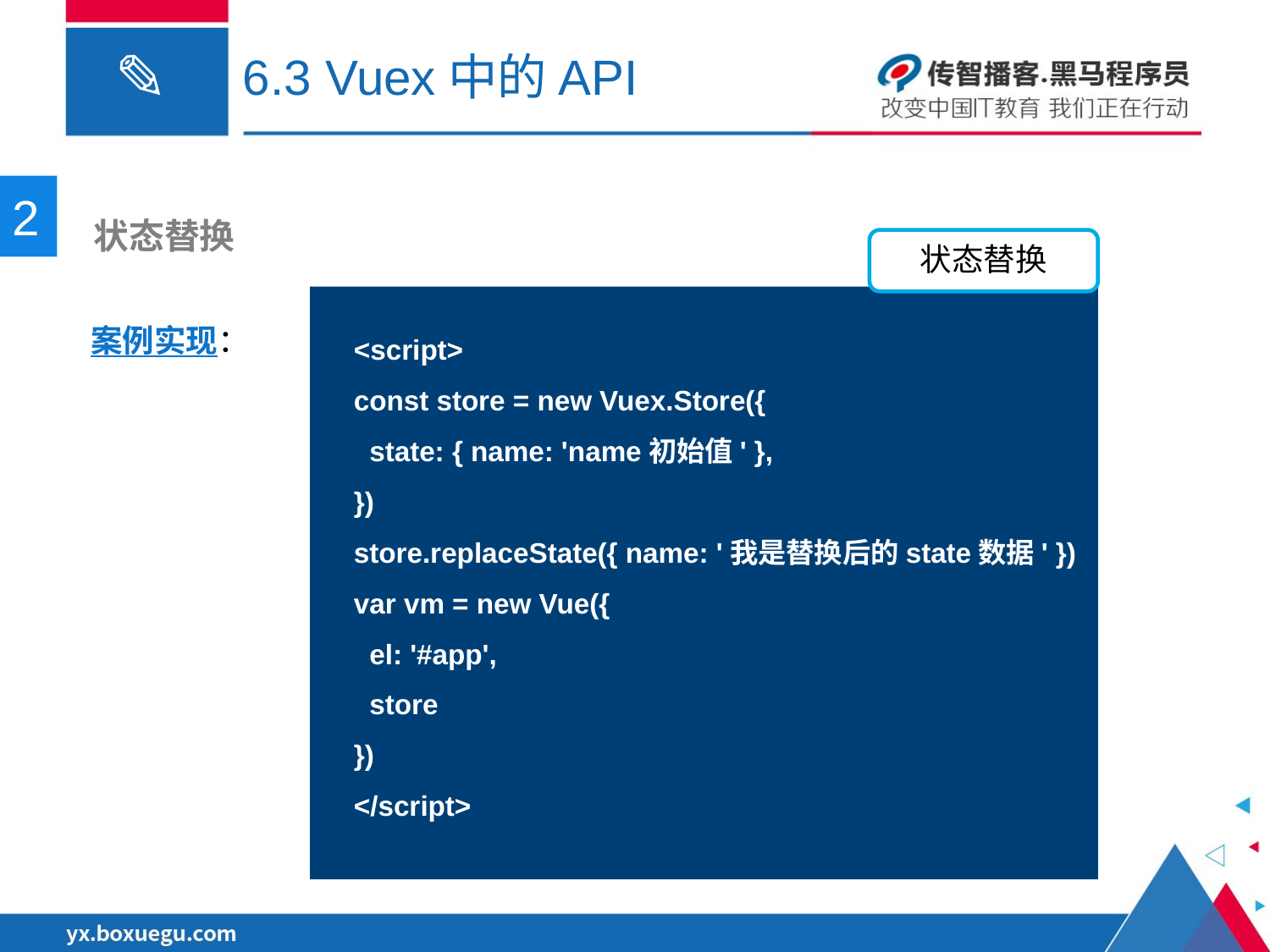

6.3 Vuex中的API

2
  状态替换
状态替换
案例实现：

<script>
const store = new Vuex.Store({
  state: { name: 'name初始值' },
})
store.replaceState({ name: '我是替换后的state数据' })
var vm = new Vue({
  el: '#app',
  store
})
</script>